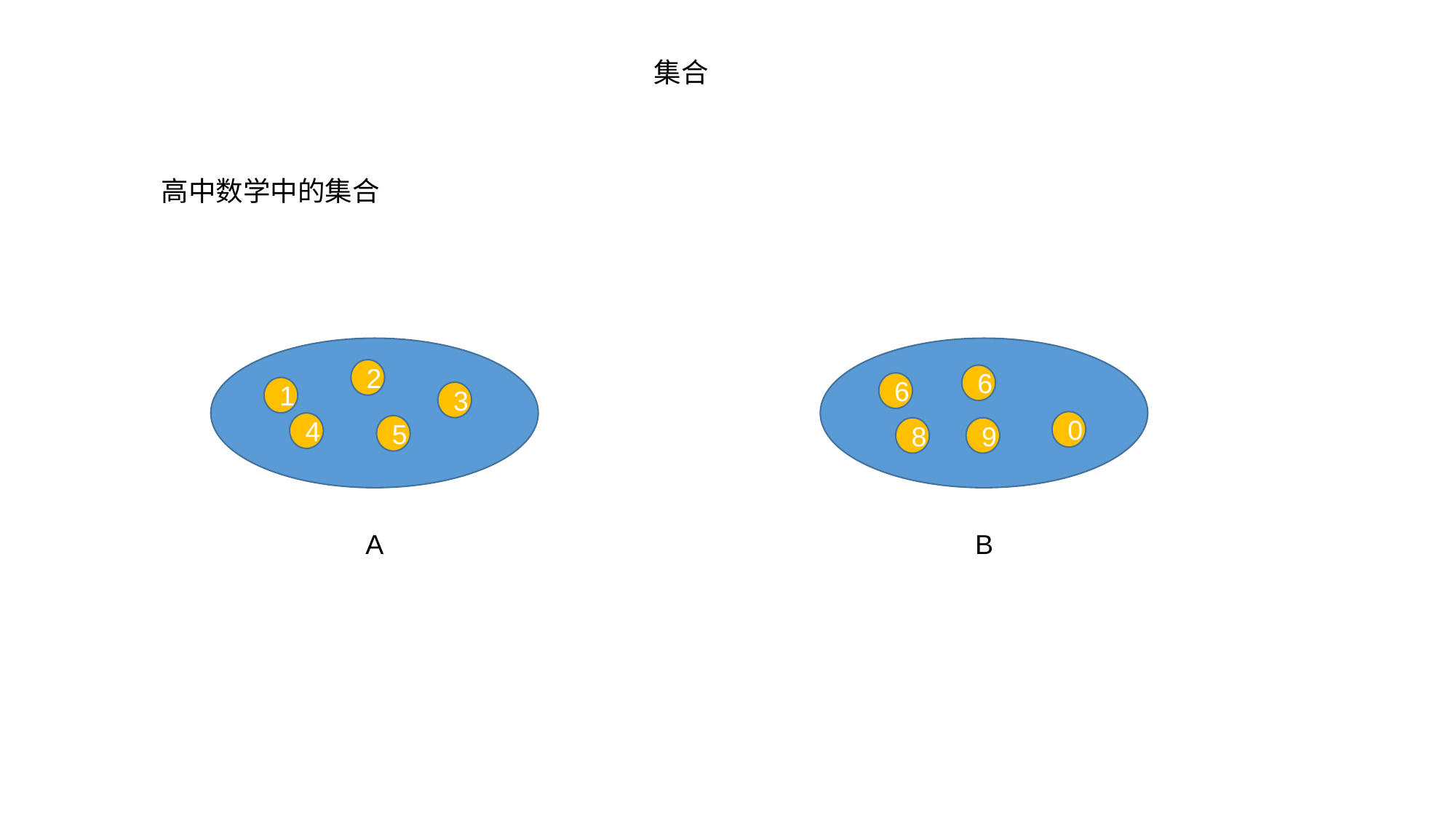

集合
高中数学中的集合

6
6
0
9
8
B

2
1
3
4
5
A